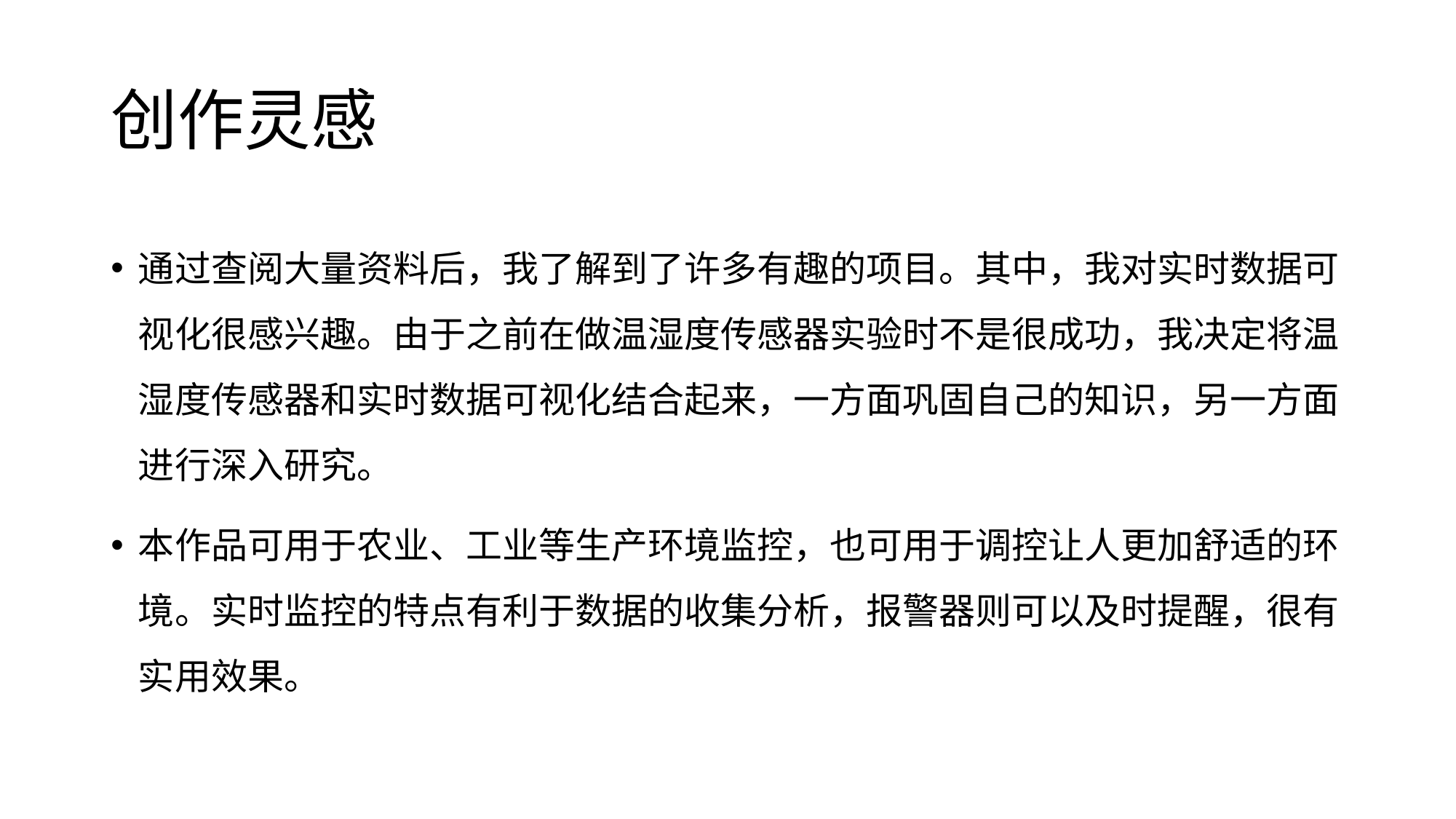

# 创作灵感
通过查阅大量资料后，我了解到了许多有趣的项目。其中，我对实时数据可视化很感兴趣。由于之前在做温湿度传感器实验时不是很成功，我决定将温湿度传感器和实时数据可视化结合起来，一方面巩固自己的知识，另一方面进行深入研究。
本作品可用于农业、工业等生产环境监控，也可用于调控让人更加舒适的环境。实时监控的特点有利于数据的收集分析，报警器则可以及时提醒，很有实用效果。